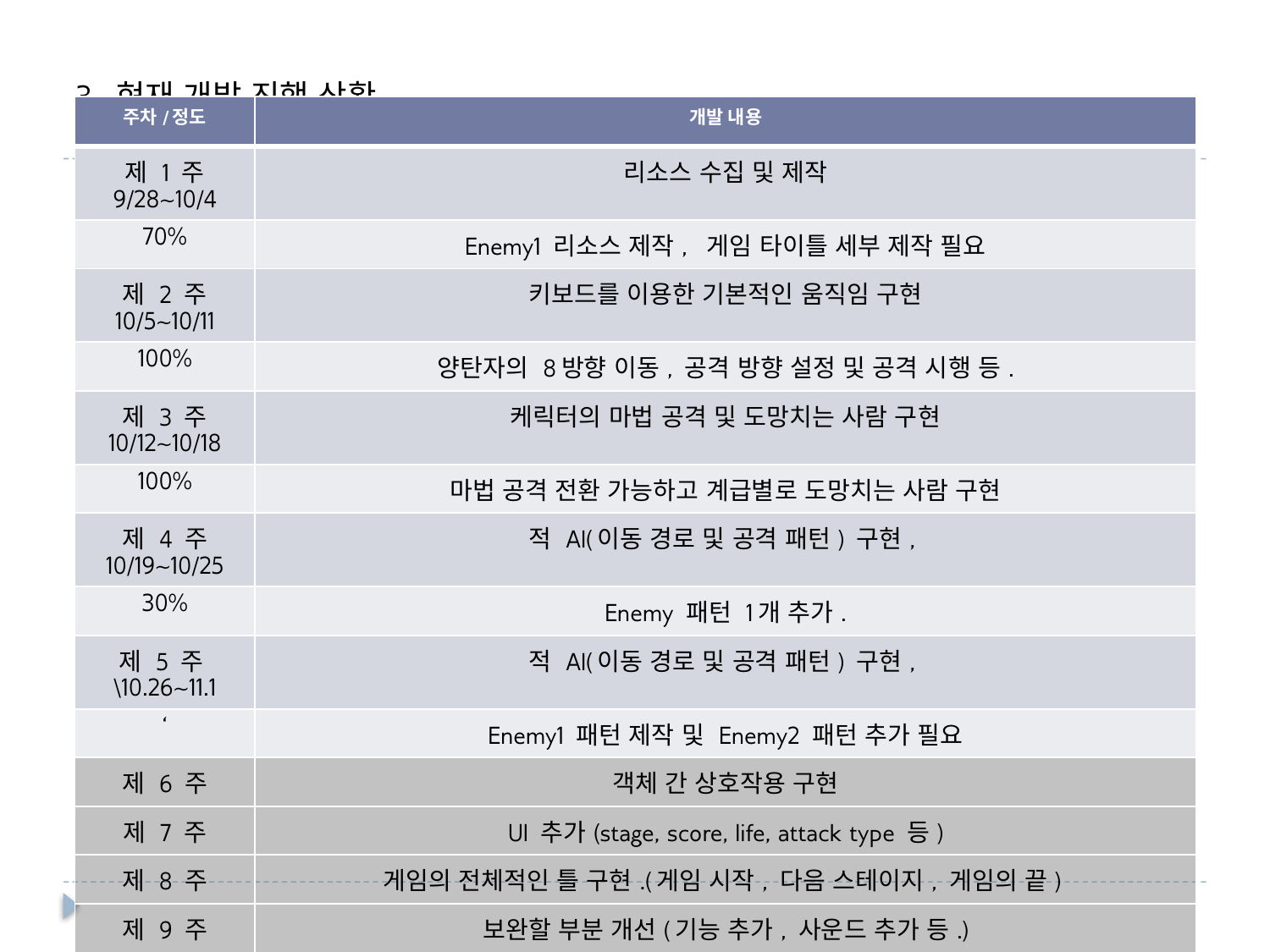

# 3. 현재 개발 진행 상황
| 주차/정도 | 개발 내용 |
| --- | --- |
| 제 1 주 9/28~10/4 | 리소스 수집 및 제작 |
| 70% | Enemy1 리소스 제작, 게임 타이틀 세부 제작 필요 |
| 제 2 주 10/5~10/11 | 키보드를 이용한 기본적인 움직임 구현 |
| 100% | 양탄자의 8방향 이동, 공격 방향 설정 및 공격 시행 등. |
| 제 3 주 10/12~10/18 | 케릭터의 마법 공격 및 도망치는 사람 구현 |
| 100% | 마법 공격 전환 가능하고 계급별로 도망치는 사람 구현 |
| 제 4 주 10/19~10/25 | 적 AI(이동 경로 및 공격 패턴) 구현, |
| 30% | Enemy 패턴 1개 추가. |
| 제 5 주 \10.26~11.1 | 적 AI(이동 경로 및 공격 패턴) 구현, |
| ‘ | Enemy1 패턴 제작 및 Enemy2 패턴 추가 필요 |
| 제 6 주 | 객체 간 상호작용 구현 |
| 제 7 주 | UI 추가(stage, score, life, attack type 등) |
| 제 8 주 | 게임의 전체적인 틀 구현.(게임 시작, 다음 스테이지, 게임의 끝) |
| 제 9 주 | 보완할 부분 개선(기능 추가, 사운드 추가 등.) |
| 제 10 주 | 상세 테스트 및 완성 |